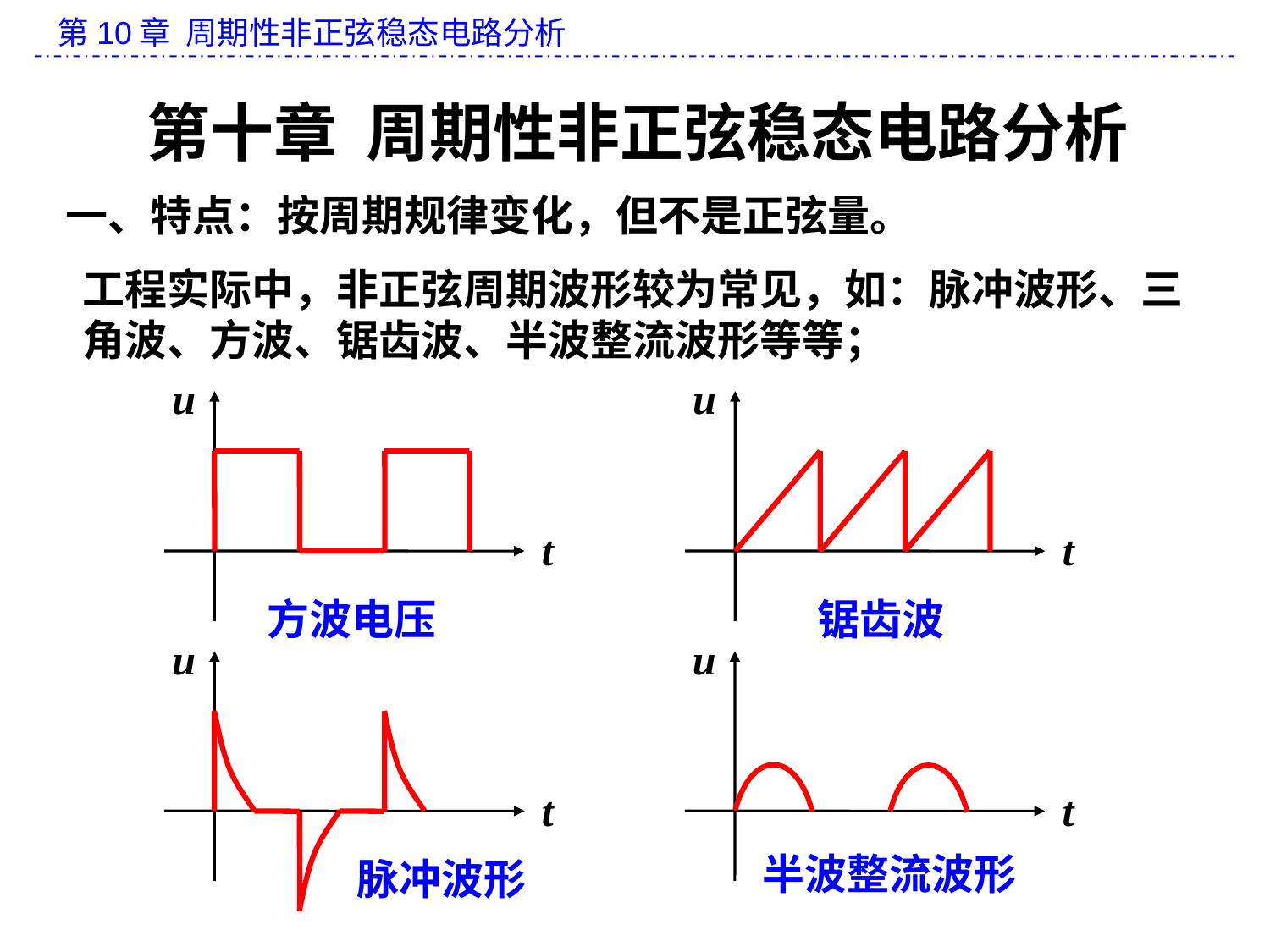

第十章  周期性非正弦稳态电路分析
一、特点：按周期规律变化，但不是正弦量。
工程实际中，非正弦周期波形较为常见，如：脉冲波形、三角波、方波、锯齿波、半波整流波形等等；
u

t

u

t

方波电压
锯齿波
u

t

u

t

半波整流波形
脉冲波形